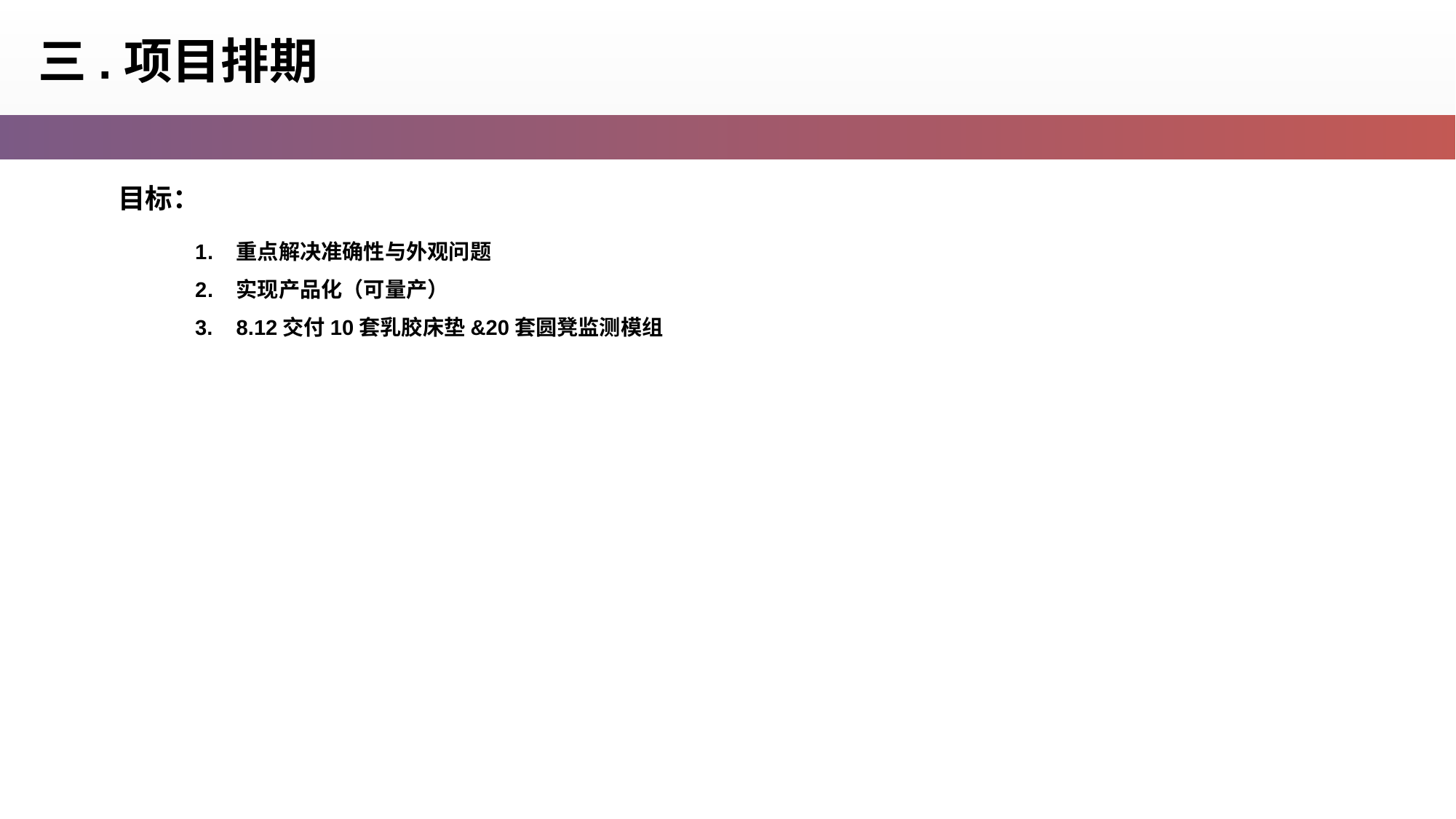

三.项目排期
目标：
重点解决准确性与外观问题
实现产品化（可量产）
8.12交付10套乳胶床垫&20套圆凳监测模组